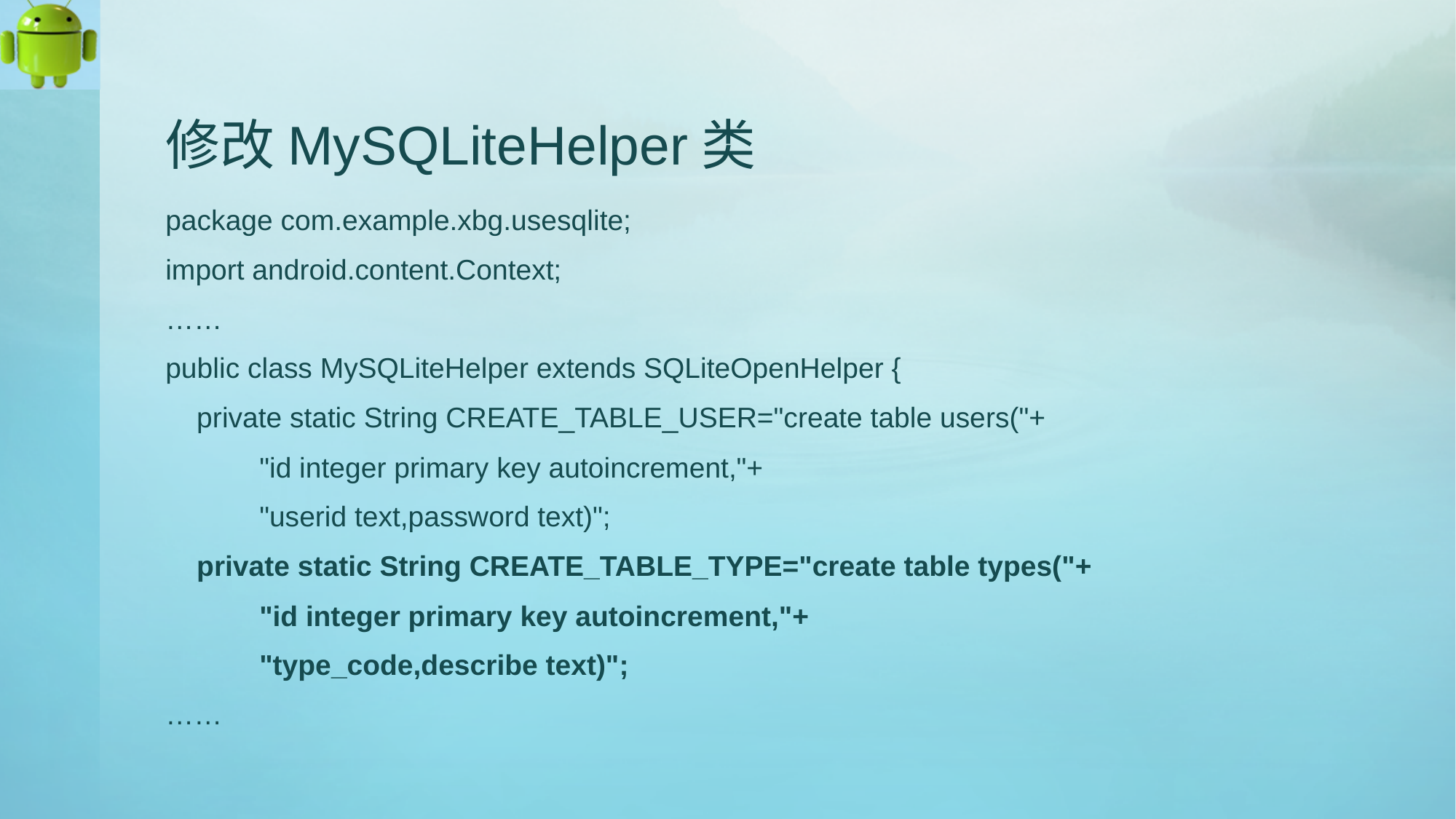

# 修改MySQLiteHelper类
package com.example.xbg.usesqlite;
import android.content.Context;
……
public class MySQLiteHelper extends SQLiteOpenHelper {
    private static String CREATE_TABLE_USER="create table users("+
            "id integer primary key autoincrement,"+
            "userid text,password text)";
    private static String CREATE_TABLE_TYPE="create table types("+
            "id integer primary key autoincrement,"+
            "type_code,describe text)";
……